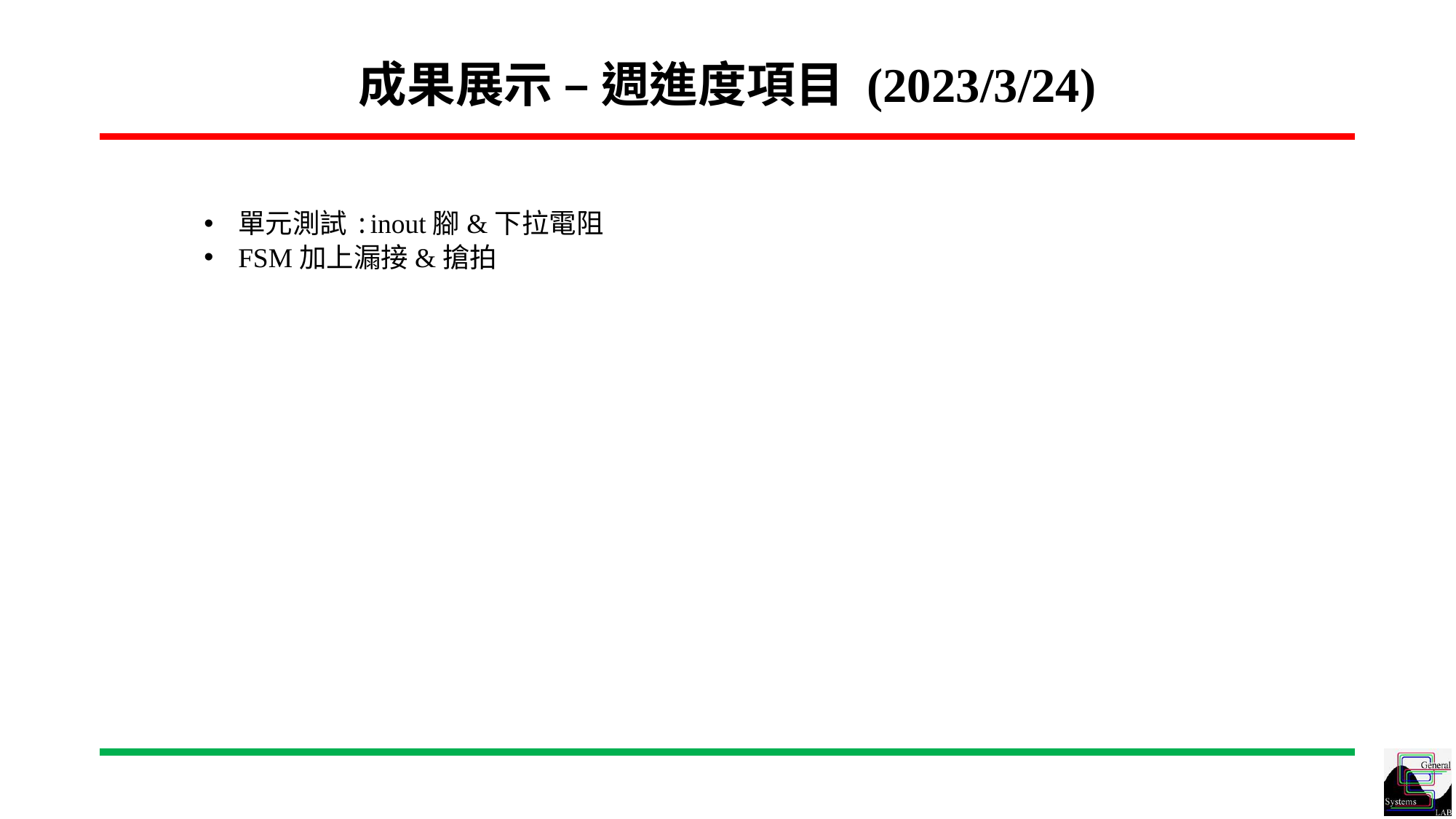

# 成果展示 – 週進度項目 (2023/3/24)
單元測試:inout腳&下拉電阻
FSM加上漏接&搶拍